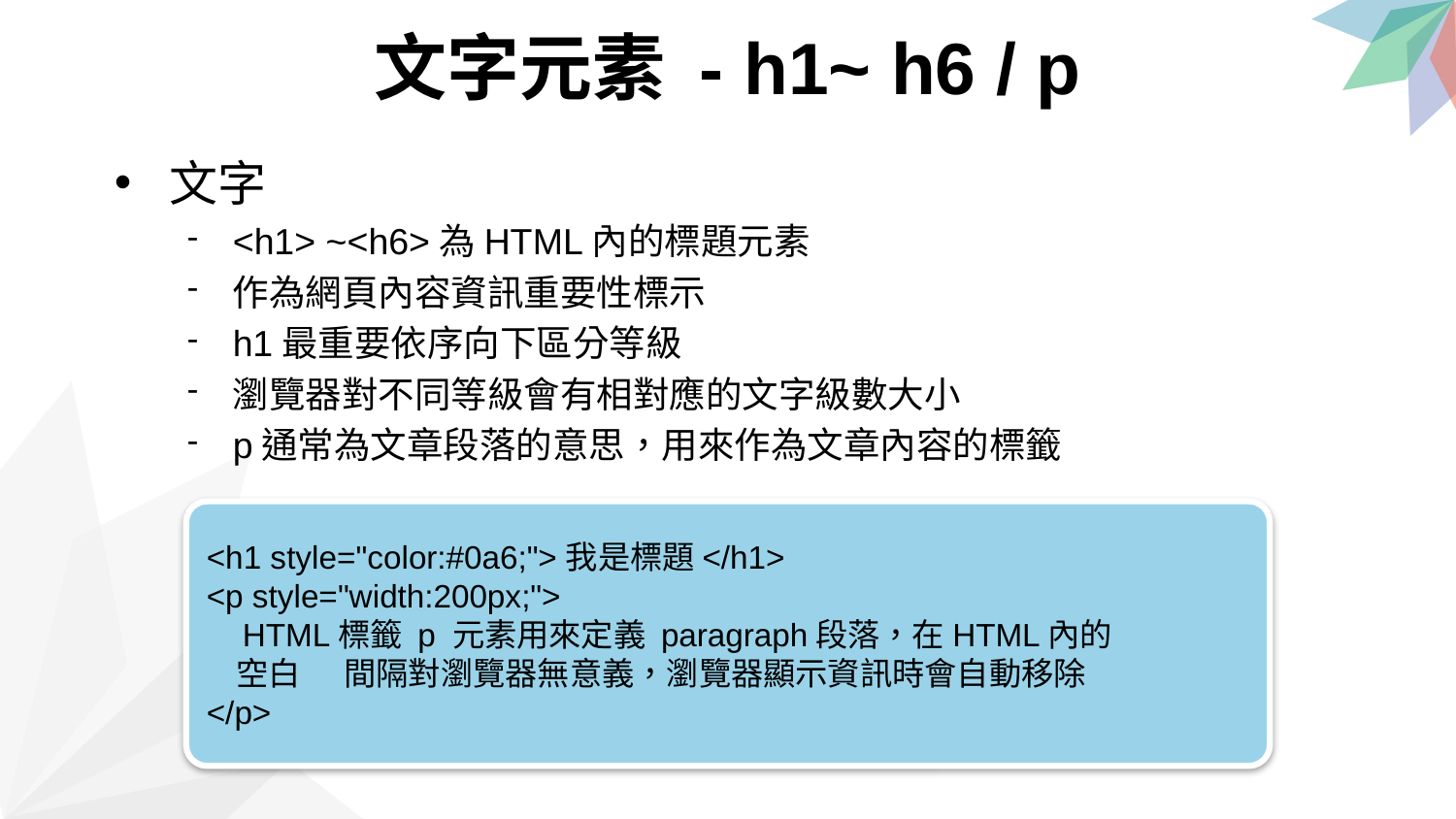

文字元素 - h1~ h6 / p
文字
<h1> ~<h6>為HTML內的標題元素
作為網頁內容資訊重要性標示
h1最重要依序向下區分等級
瀏覽器對不同等級會有相對應的文字級數大小
p通常為文章段落的意思，用來作為文章內容的標籤
<h1 style="color:#0a6;">我是標題</h1>
<p style="width:200px;">
    HTML標籤 p 元素用來定義 paragraph段落，在HTML內的
   空白      間隔對瀏覽器無意義，瀏覽器顯示資訊時會自動移除
</p>